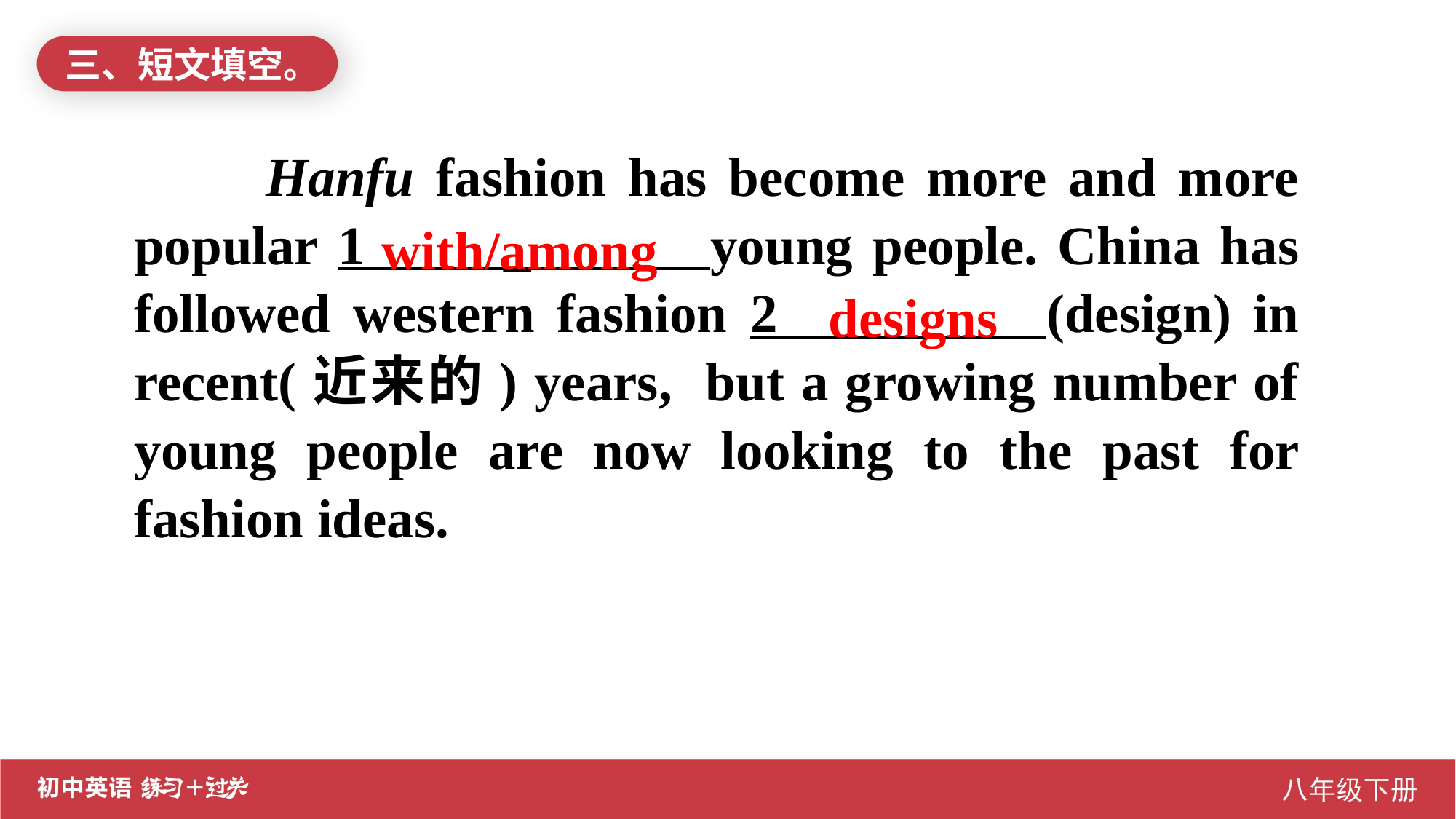

三、短文填空。
      Hanfu fashion has become more and more popular 1       _         young people. China has followed western fashion 2            (design) in recent(近来的) years,  but a growing number of young people are now looking to the past for fashion ideas.
with/among
designs